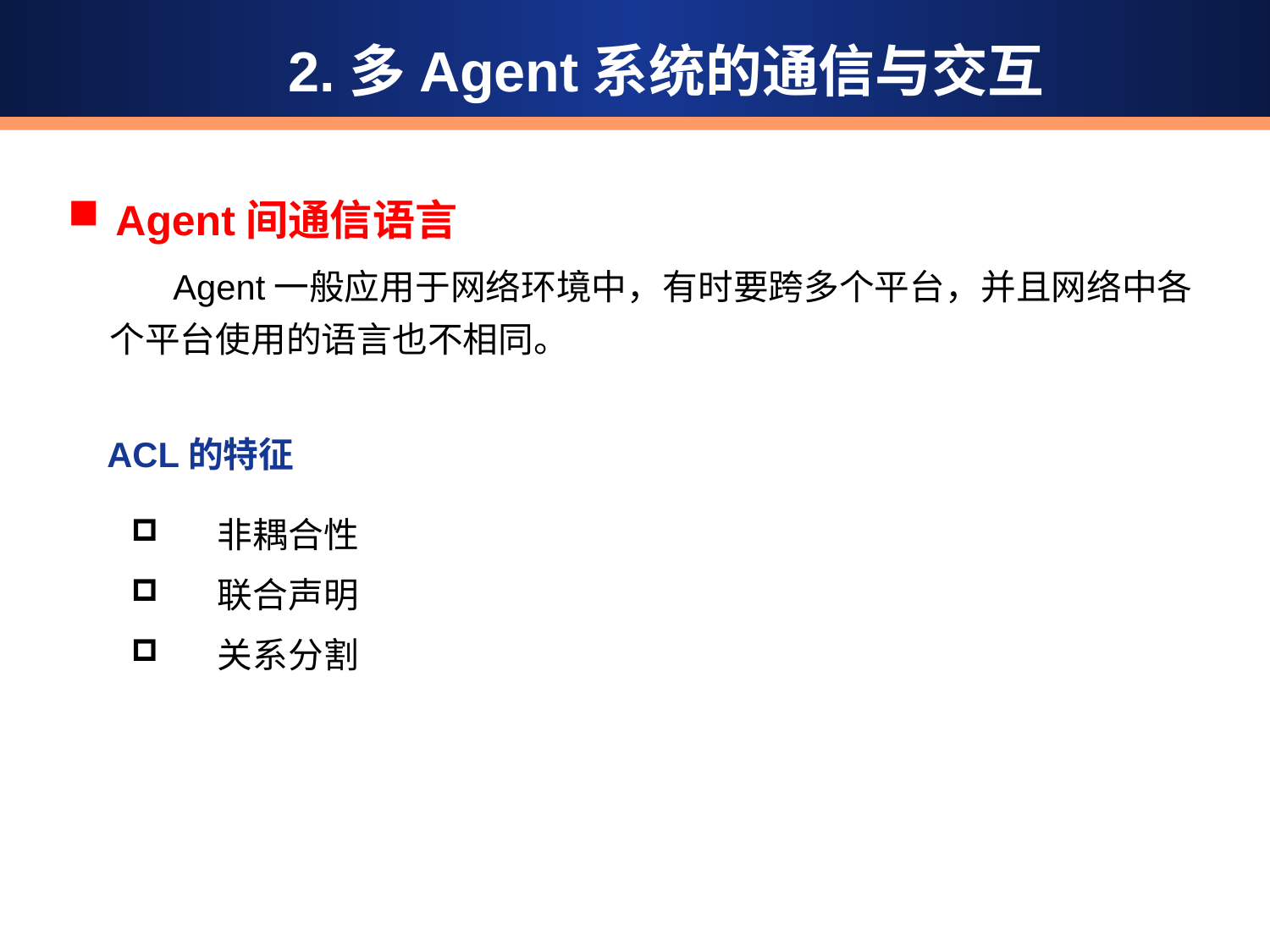

2.多Agent系统的通信与交互
Agent间通信语言
Agent一般应用于网络环境中，有时要跨多个平台，并且网络中各个平台使用的语言也不相同。
    ACL的特征
非耦合性
联合声明
关系分割